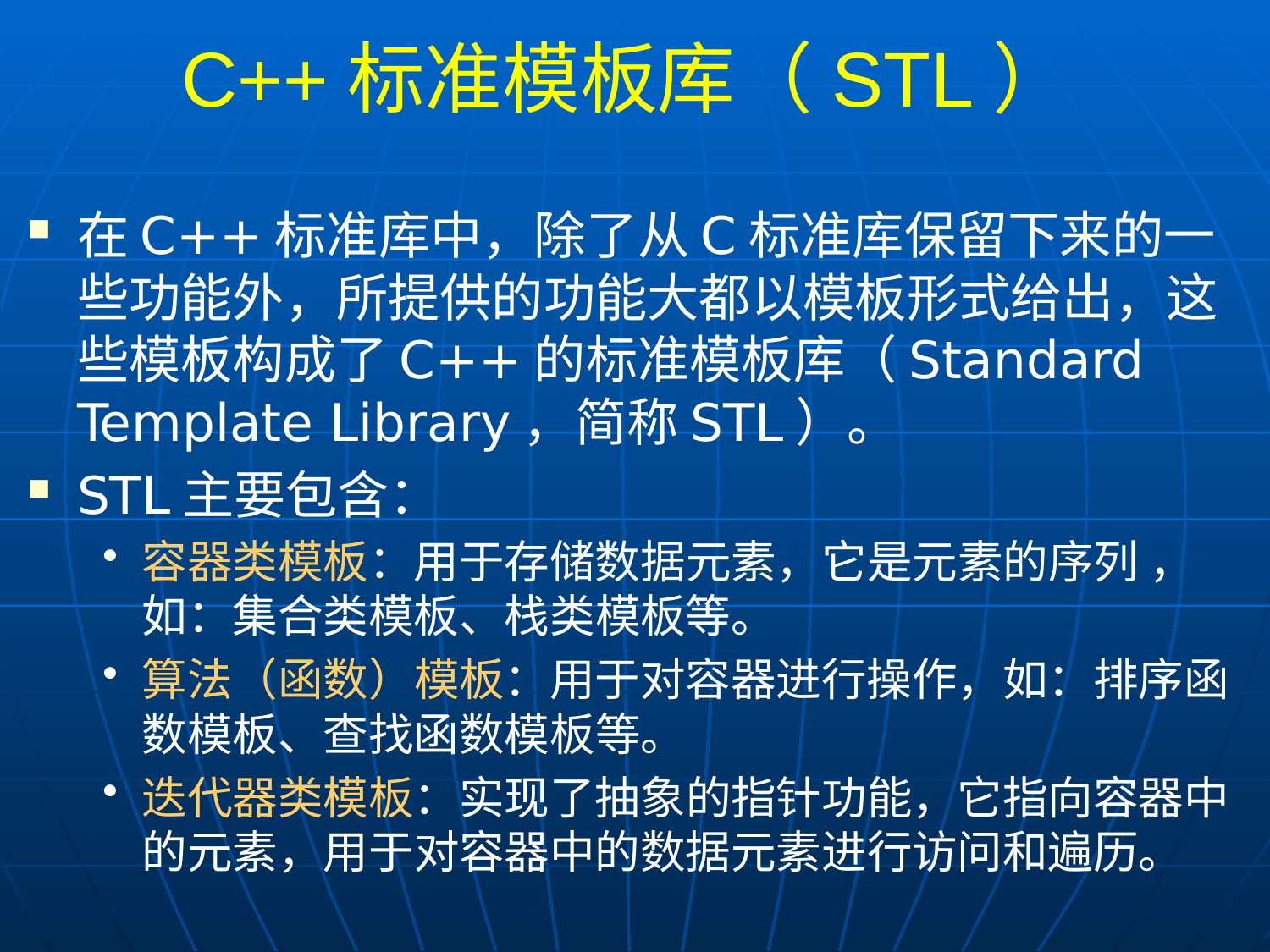

# C++标准模板库（STL）
在C++标准库中，除了从C标准库保留下来的一些功能外，所提供的功能大都以模板形式给出，这些模板构成了C++的标准模板库（Standard Template Library，简称STL）。
STL主要包含：
容器类模板：用于存储数据元素，它是元素的序列 ，如：集合类模板、栈类模板等。
算法（函数）模板：用于对容器进行操作，如：排序函数模板、查找函数模板等。
迭代器类模板：实现了抽象的指针功能，它指向容器中的元素，用于对容器中的数据元素进行访问和遍历。